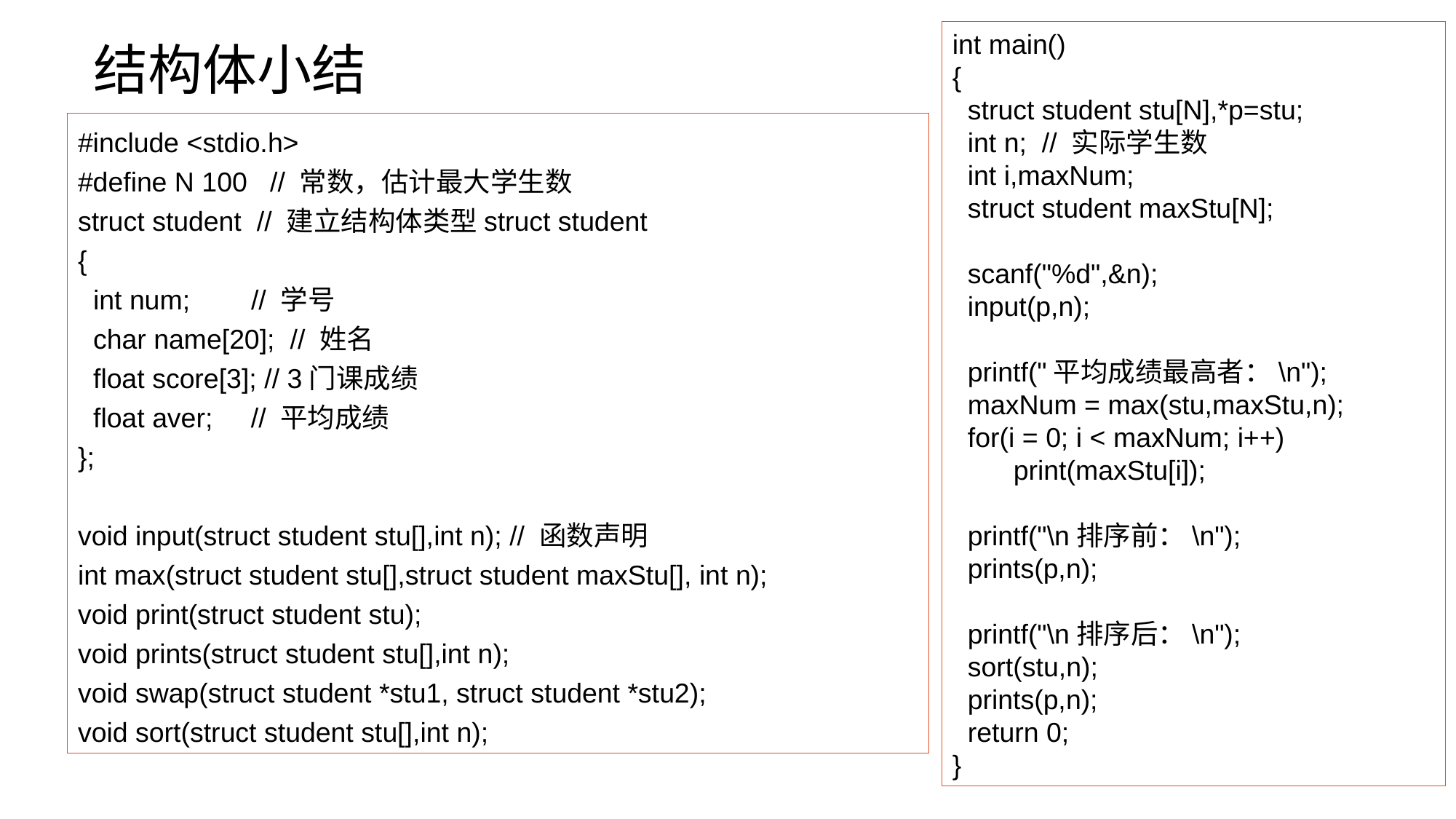

# 结构体小结
int main()
{
  struct student stu[N],*p=stu;
  int n;  // 实际学生数
  int i,maxNum;
  struct student maxStu[N];

  scanf("%d",&n);
  input(p,n);

  printf("平均成绩最高者：\n");
  maxNum = max(stu,maxStu,n);
  for(i = 0; i < maxNum; i++)
        print(maxStu[i]);

  printf("\n排序前：\n");
  prints(p,n);

  printf("\n排序后：\n");
  sort(stu,n);
  prints(p,n);
  return 0;
}
#include <stdio.h>
#define N 100   // 常数，估计最大学生数
struct student  // 建立结构体类型struct student
{
  int num;        // 学号
  char name[20];  // 姓名
  float score[3]; // 3门课成绩
  float aver;     // 平均成绩
};

void input(struct student stu[],int n); // 函数声明
int max(struct student stu[],struct student maxStu[], int n);
void print(struct student stu);
void prints(struct student stu[],int n);
void swap(struct student *stu1, struct student *stu2);
void sort(struct student stu[],int n);